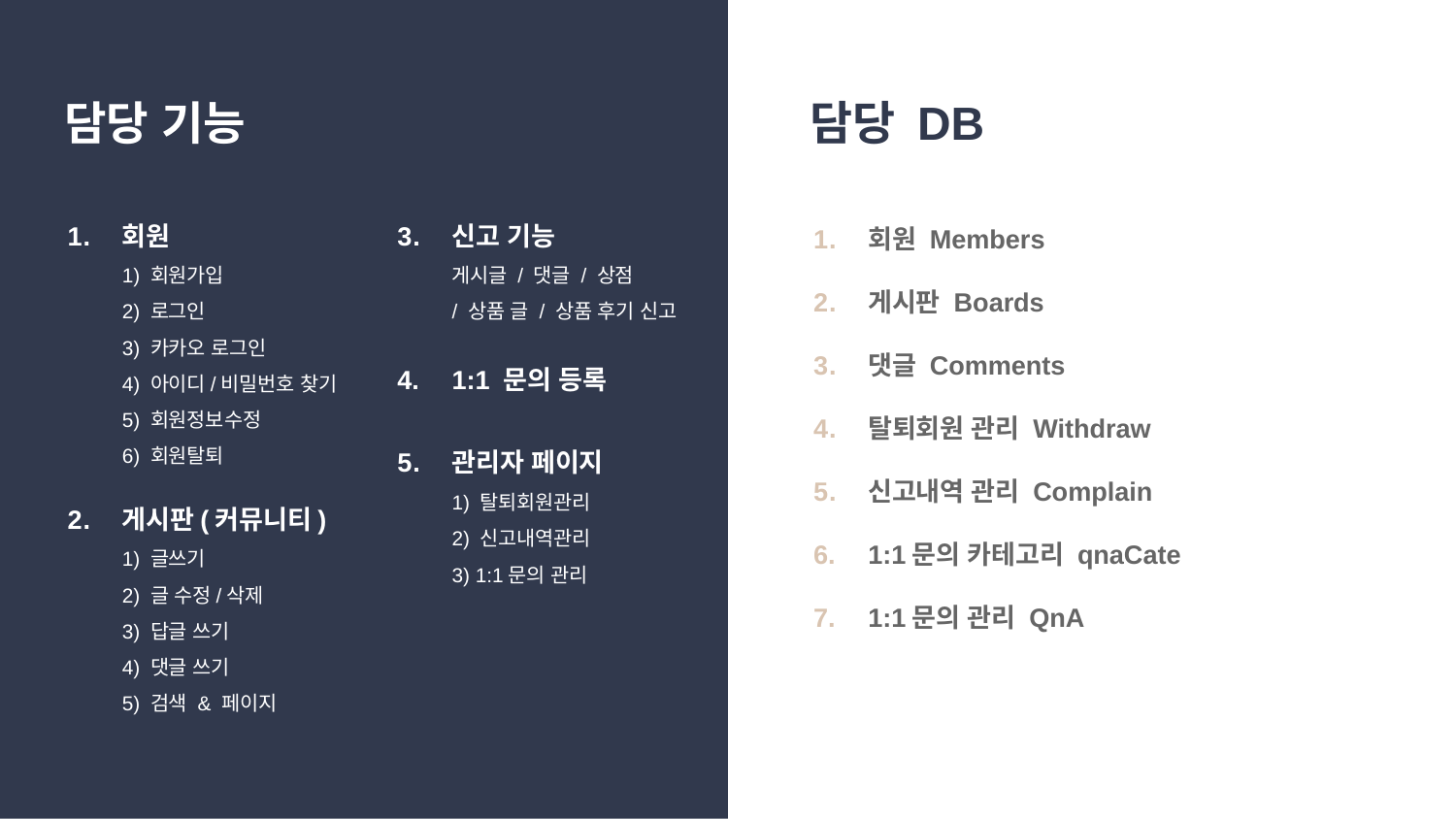

# 담당 기능
담당 DB
회원 Members
게시판 Boards
댓글 Comments
탈퇴회원 관리 Withdraw
신고내역 관리 Complain
1:1문의 카테고리 qnaCate
1:1문의 관리 QnA
회원
1) 회원가입
2) 로그인
3) 카카오 로그인
4) 아이디/비밀번호 찾기
5) 회원정보수정
6) 회원탈퇴
게시판(커뮤니티)
1) 글쓰기
2) 글 수정/삭제
3) 답글 쓰기
4) 댓글 쓰기
5) 검색 & 페이지
신고 기능
게시글 / 댓글 / 상점
/ 상품 글 / 상품 후기 신고
1:1 문의 등록
관리자 페이지
1) 탈퇴회원관리
2) 신고내역관리
3) 1:1문의 관리